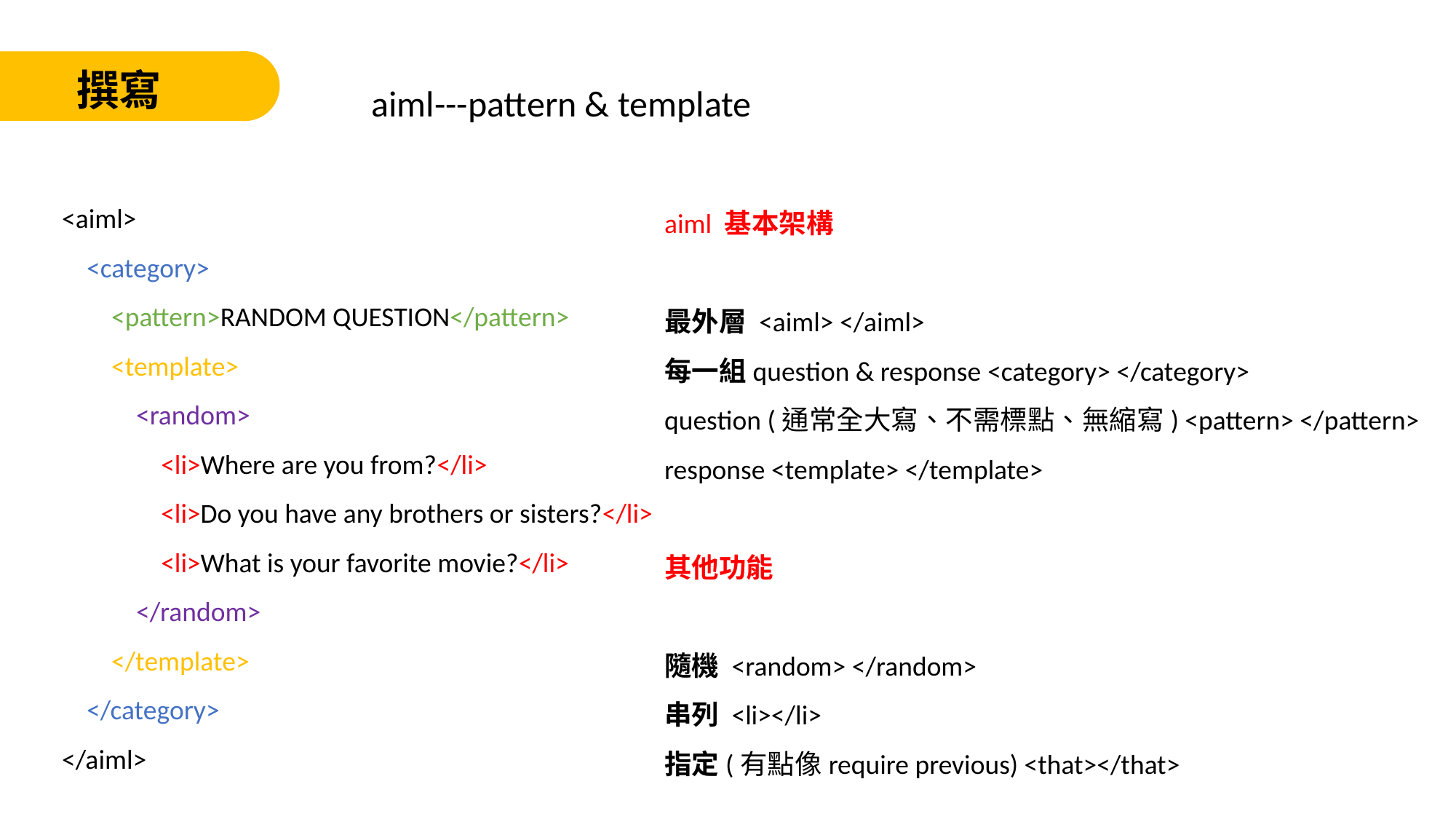

aiml---pattern & template
撰寫
<aiml>
    <category>
        <pattern>RANDOM QUESTION</pattern>
        <template>
            <random>
                <li>Where are you from?</li>
                <li>Do you have any brothers or sisters?</li>
                <li>What is your favorite movie?</li>
            </random>
        </template>
    </category>
</aiml>
aiml 基本架構

最外層 <aiml> </aiml>
每一組question & response <category> </category>
question (通常全大寫、不需標點、無縮寫) <pattern> </pattern>
response <template> </template>

其他功能

隨機 <random> </random>
串列 <li></li>
指定(有點像require previous) <that></that>